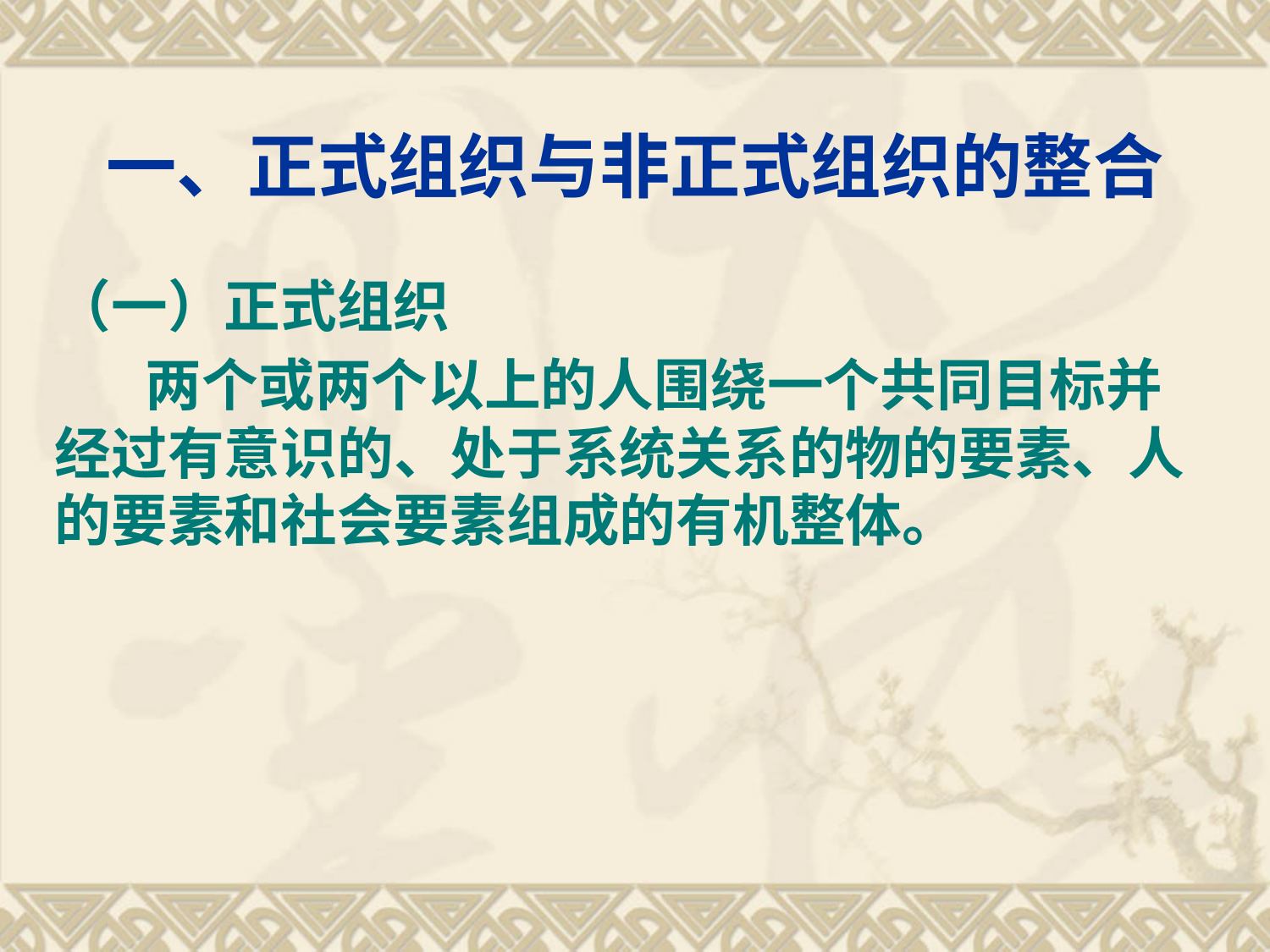

# 一、正式组织与非正式组织的整合
（一）正式组织
      两个或两个以上的人围绕一个共同目标并经过有意识的、处于系统关系的物的要素、人的要素和社会要素组成的有机整体。